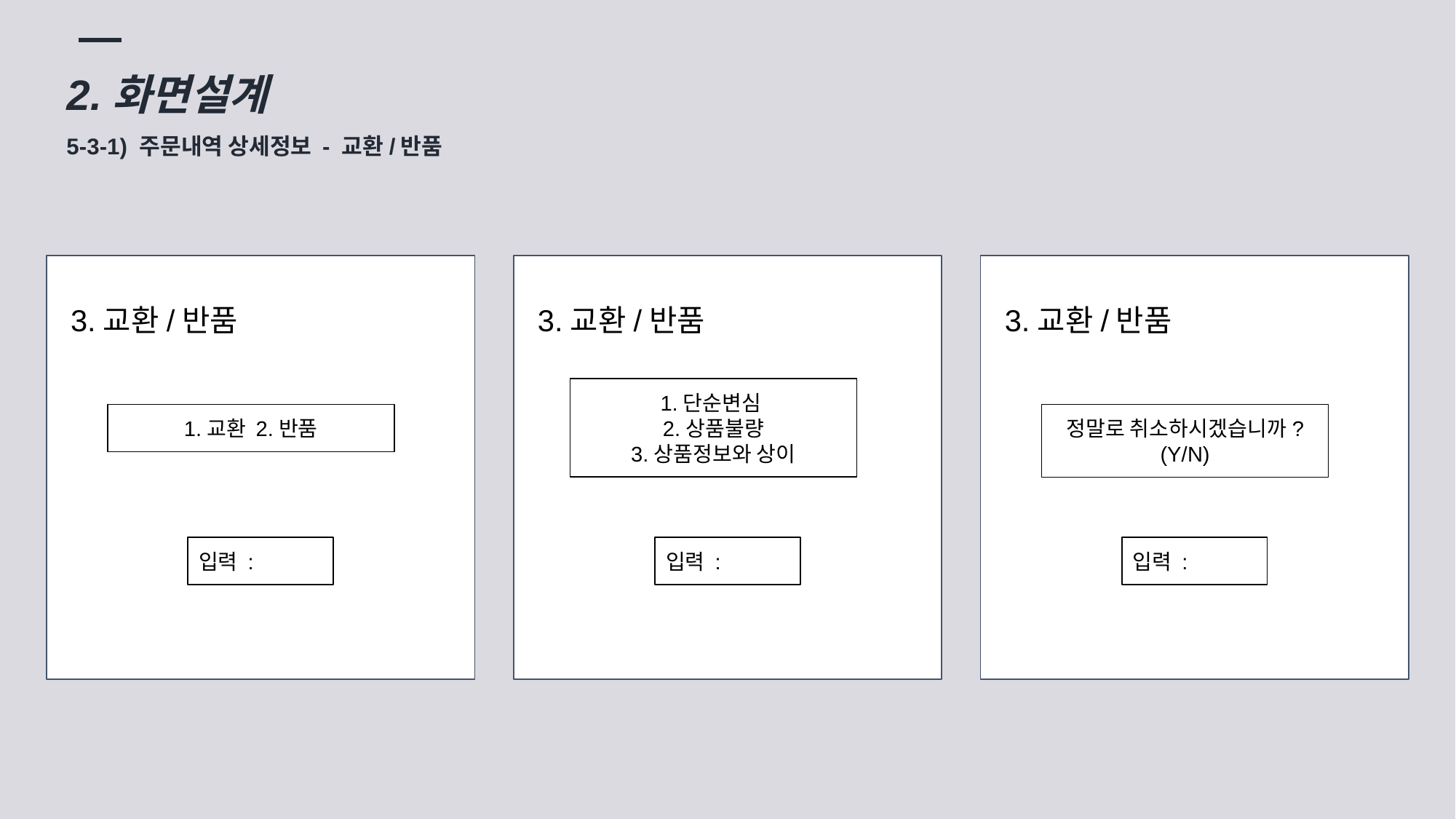

2.화면설계
5-3-1) 주문내역 상세정보 - 교환/반품

3.교환/반품

3.교환/반품

3.교환/반품
1.단순변심
2.상품불량
3.상품정보와 상이
1.교환 2.반품
정말로 취소하시겠습니까?
(Y/N)
입력 :
입력 :
입력 :